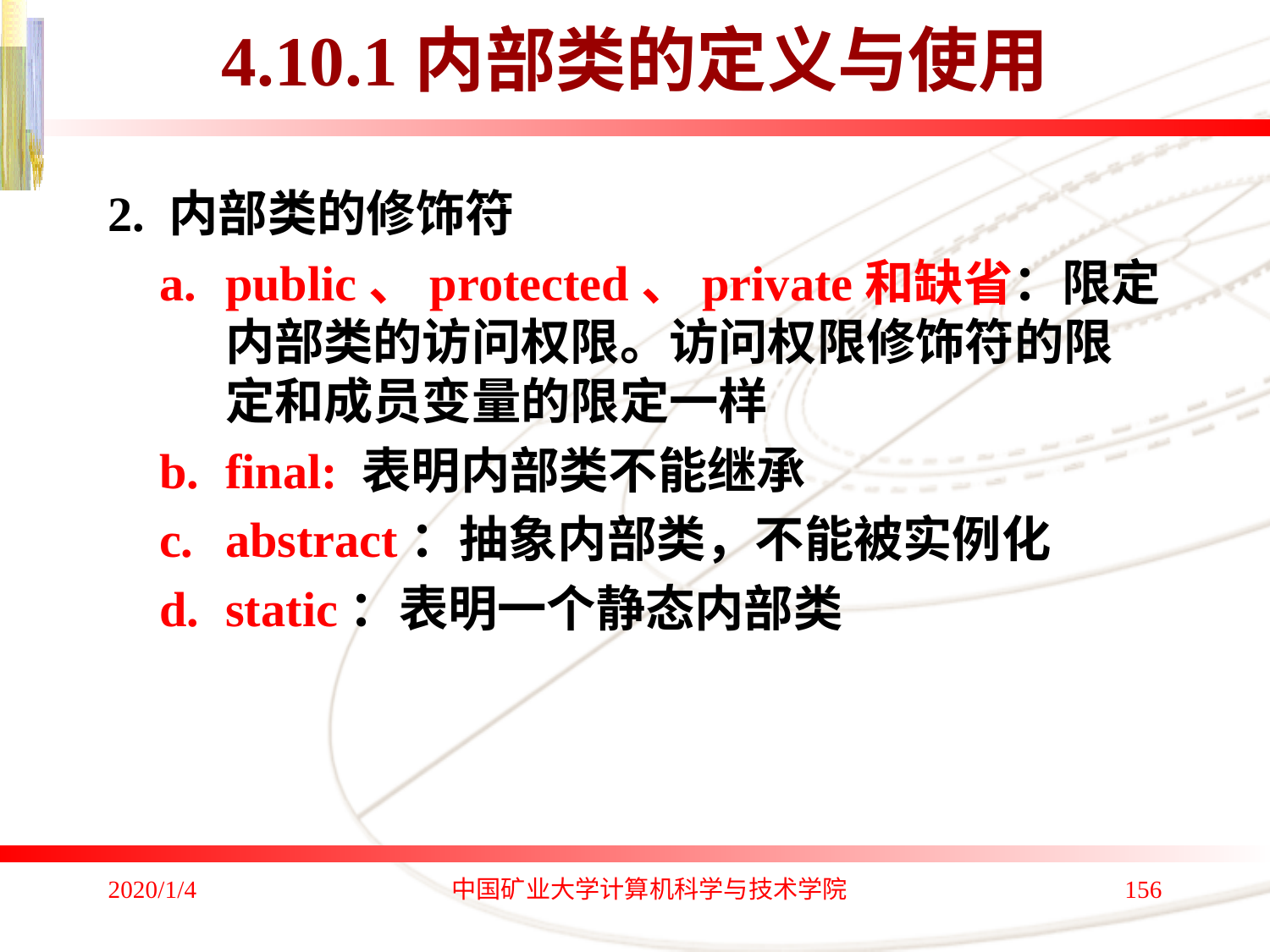

# 4.10.1内部类的定义与使用
2. 内部类的修饰符
public、protected、private和缺省：限定内部类的访问权限。访问权限修饰符的限定和成员变量的限定一样
final: 表明内部类不能继承
abstract：抽象内部类，不能被实例化
static：表明一个静态内部类
2020/1/4
中国矿业大学计算机科学与技术学院
156